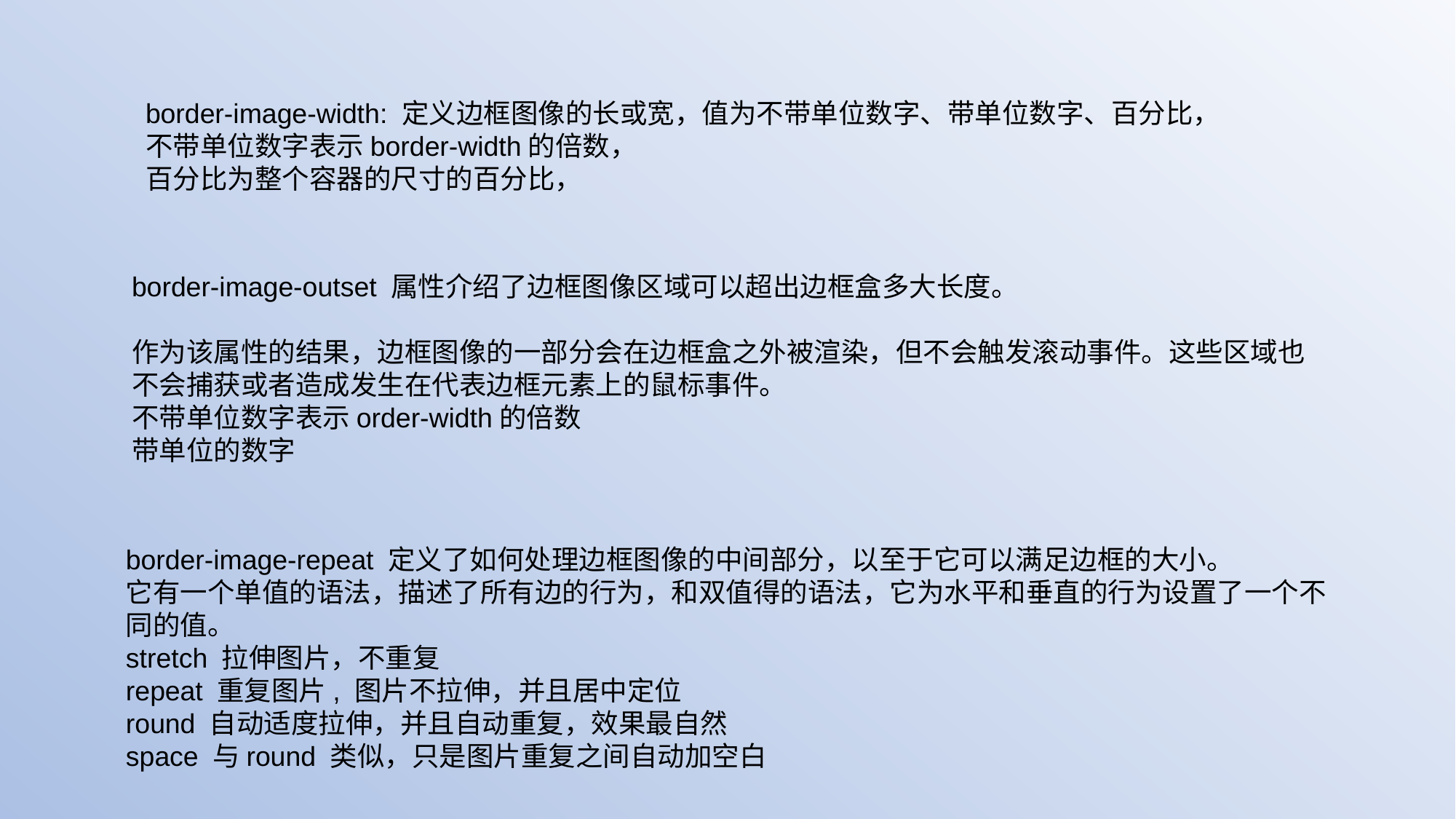

border-image-width: 定义边框图像的长或宽，值为不带单位数字、带单位数字、百分比，
不带单位数字表示border-width的倍数，
百分比为整个容器的尺寸的百分比，
border-image-outset 属性介绍了边框图像区域可以超出边框盒多大长度。

作为该属性的结果，边框图像的一部分会在边框盒之外被渲染，但不会触发滚动事件。这些区域也不会捕获或者造成发生在代表边框元素上的鼠标事件。
不带单位数字表示order-width的倍数
带单位的数字

border-image-repeat 定义了如何处理边框图像的中间部分，以至于它可以满足边框的大小。
它有一个单值的语法，描述了所有边的行为，和双值得的语法，它为水平和垂直的行为设置了一个不同的值。
stretch 拉伸图片，不重复
repeat 重复图片, 图片不拉伸，并且居中定位
round 自动适度拉伸，并且自动重复，效果最自然
space 与round 类似，只是图片重复之间自动加空白